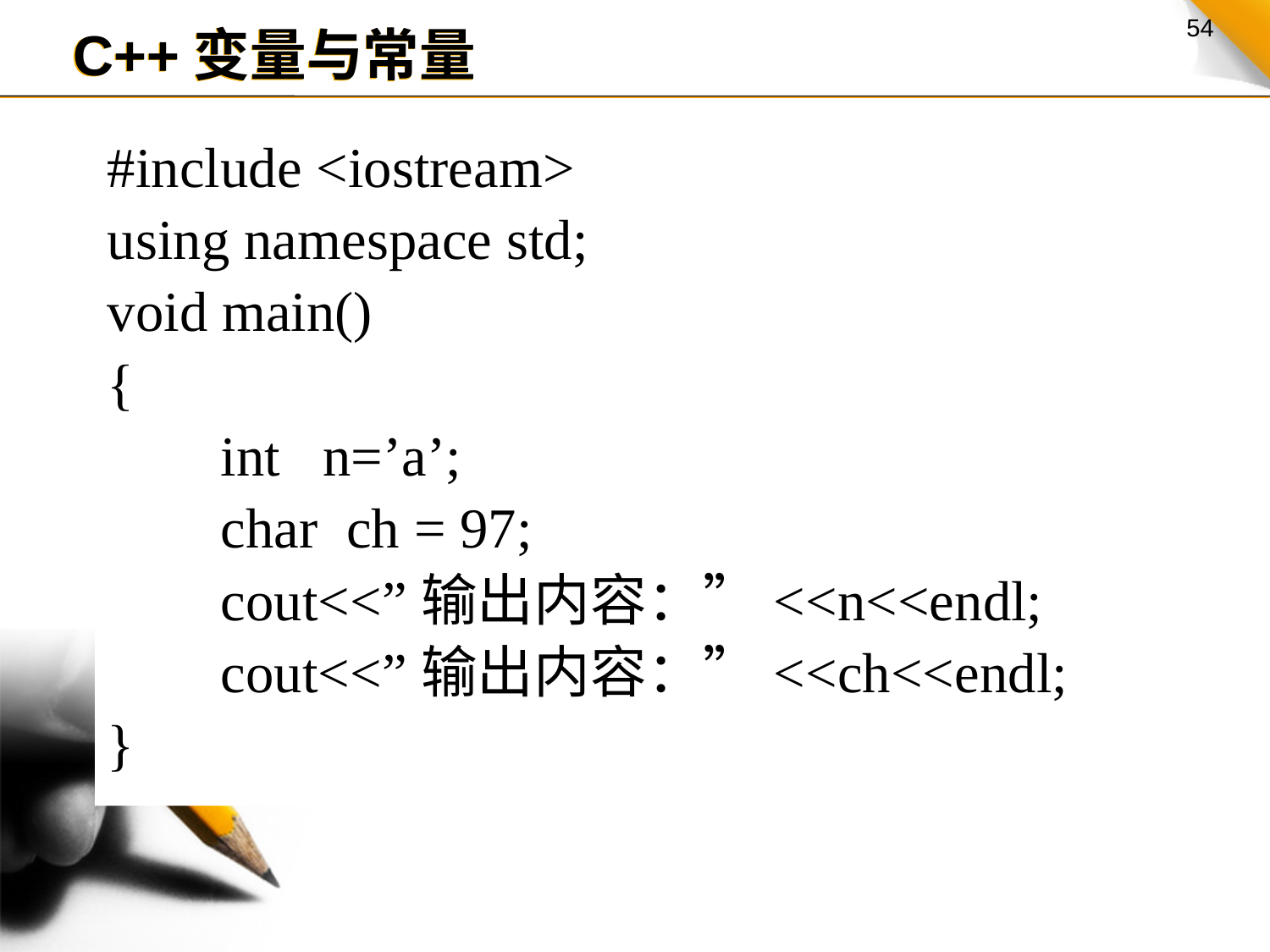

C++变量与常量
#include <iostream>
using namespace std;
void main()
{
        int   n=’a’;
        char  ch = 97;
        cout<<”输出内容：”<<n<<endl;
        cout<<”输出内容：”<<ch<<endl;
}